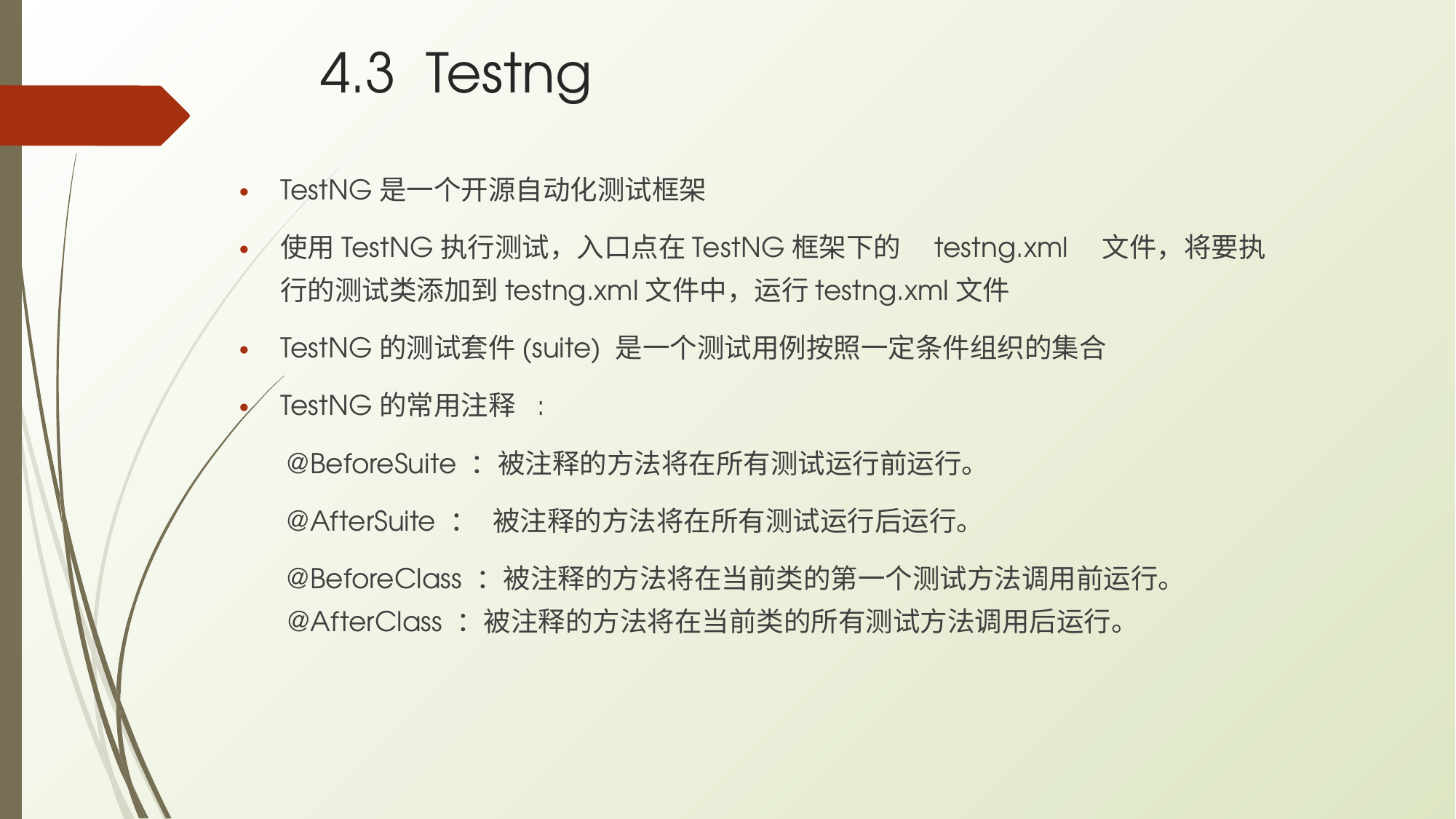

# 4.3  Testng
TestNG是一个开源自动化测试框架
使用TestNG执行测试，入口点在TestNG框架下的　testng.xml　文件，将要执行的测试类添加到testng.xml文件中，运行testng.xml文件
TestNG的测试套件(suite) 是一个测试用例按照一定条件组织的集合
TestNG的常用注释  :
@BeforeSuite ：被注释的方法将在所有测试运行前运行。
@AfterSuite ：  被注释的方法将在所有测试运行后运行。
@BeforeClass ：被注释的方法将在当前类的第一个测试方法调用前运行。 @AfterClass ：被注释的方法将在当前类的所有测试方法调用后运行。